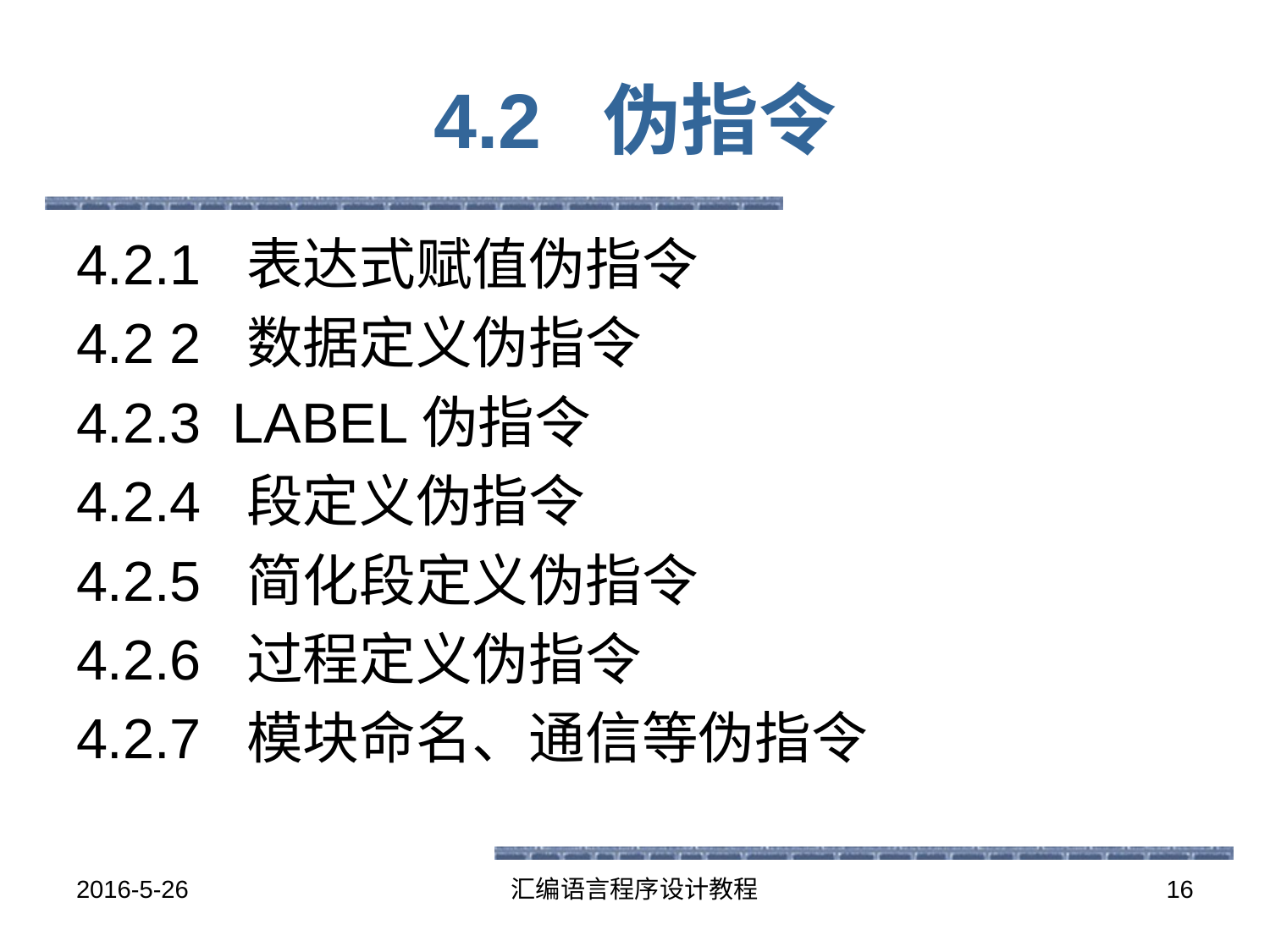

# 4.2  伪指令
4.2.1  表达式赋值伪指令
4.2 2  数据定义伪指令
4.2.3  LABEL伪指令
4.2.4  段定义伪指令
4.2.5  简化段定义伪指令
4.2.6  过程定义伪指令
4.2.7  模块命名、通信等伪指令
2016-5-26
汇编语言程序设计教程
16